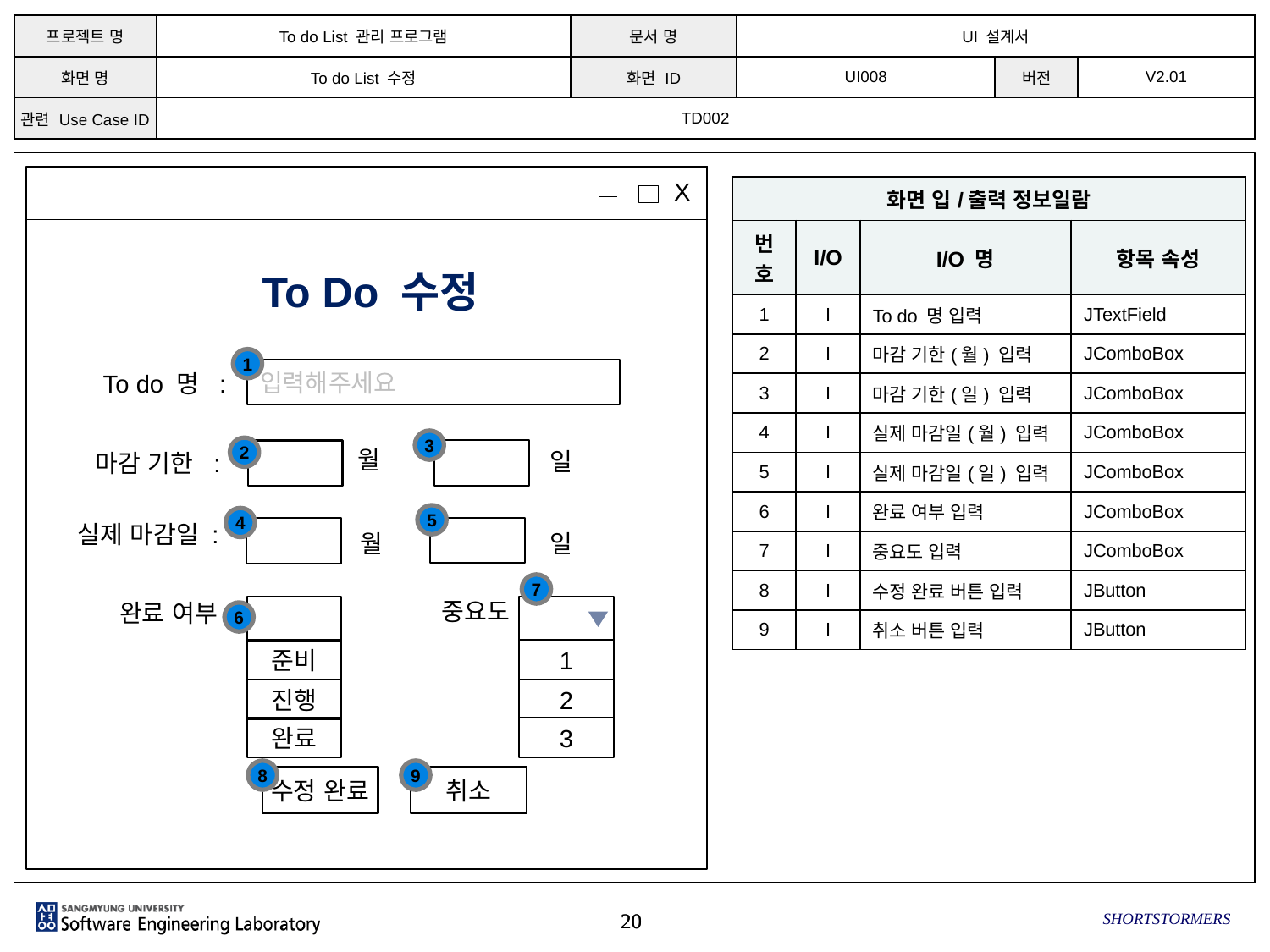

| 프로젝트 명 | To do List 관리 프로그램 | 문서 명 | UI 설계서 |  |  |
| --- | --- | --- | --- | --- | --- |
| 화면 명 | To do List 수정 | 화면 ID | UI008 | 버전 | V2.01 |
| 관련 Use Case ID | TD002 |  |  |  |  |

X

To Do 수정
입력해주세요
To do 명  :
월
일

마감 기한  :
실제 마감일 :

일
월
중요도
완료 여부

준비
진행
완료
수정 완료
취소
| 화면 입/출력 정보일람 |  |  |  |
| --- | --- | --- | --- |
| 번호 | I/O | I/O 명 | 항목 속성 |
| 1 | I | To do 명 입력 | JTextField |
| 2 | I | 마감 기한(월) 입력 | JComboBox |
| 3 | I | 마감 기한(일) 입력 | JComboBox |
| 4 | I | 실제 마감일(월) 입력 | JComboBox |
| 5 | I | 실제 마감일(일) 입력 | JComboBox |
| 6 | I | 완료 여부 입력 | JComboBox |
| 7 | I | 중요도 입력 | JComboBox |
| 8 | I | 수정 완료 버튼 입력 | JButton |
| 9 | I | 취소 버튼 입력 | JButton |
1
3
2
5
4
7

1
2
3
6
8
9
SHORTSTORMERS